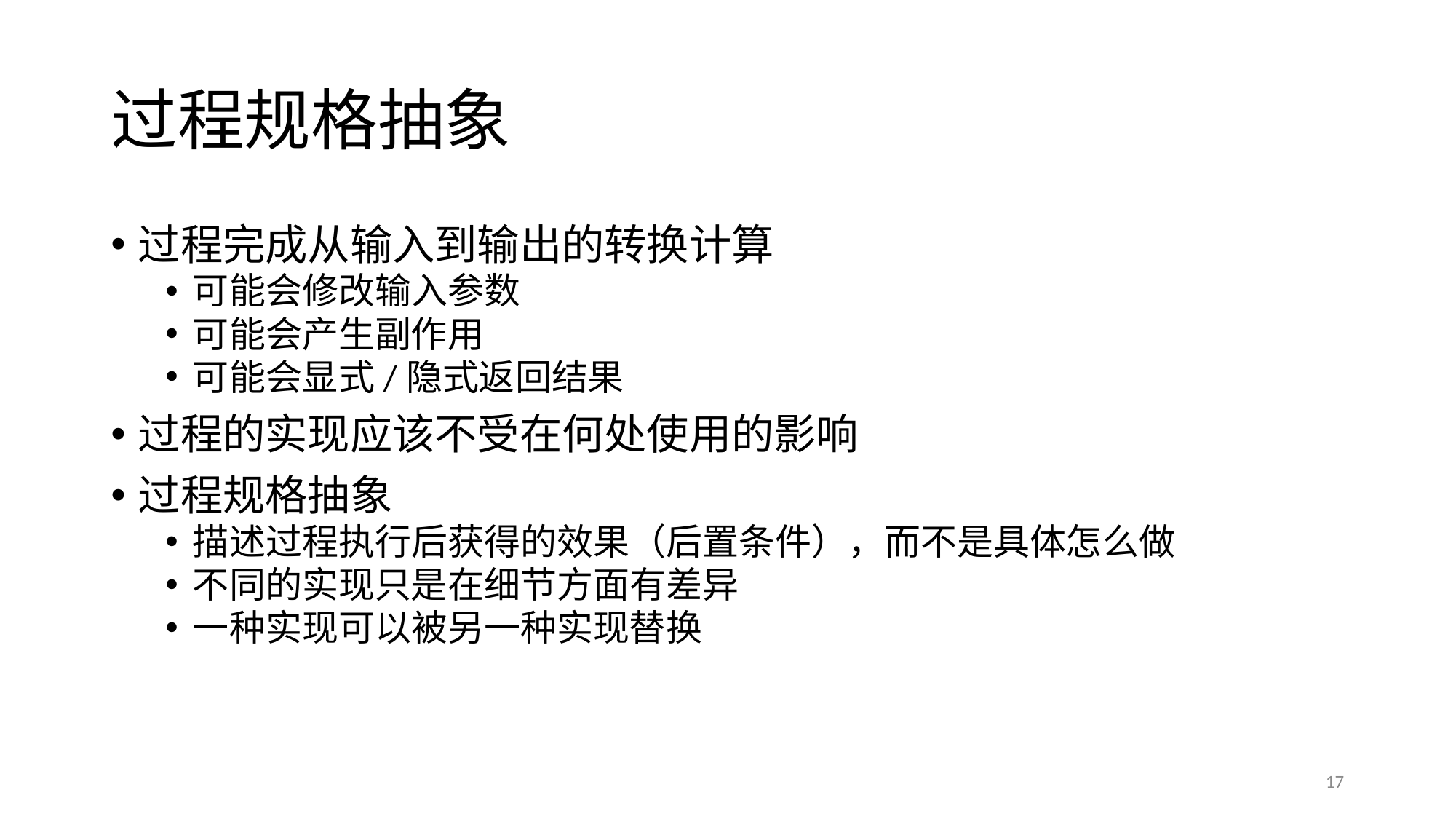

# 过程规格抽象
过程完成从输入到输出的转换计算
可能会修改输入参数
可能会产生副作用
可能会显式/隐式返回结果
过程的实现应该不受在何处使用的影响
过程规格抽象
描述过程执行后获得的效果（后置条件），而不是具体怎么做
不同的实现只是在细节方面有差异
一种实现可以被另一种实现替换
17